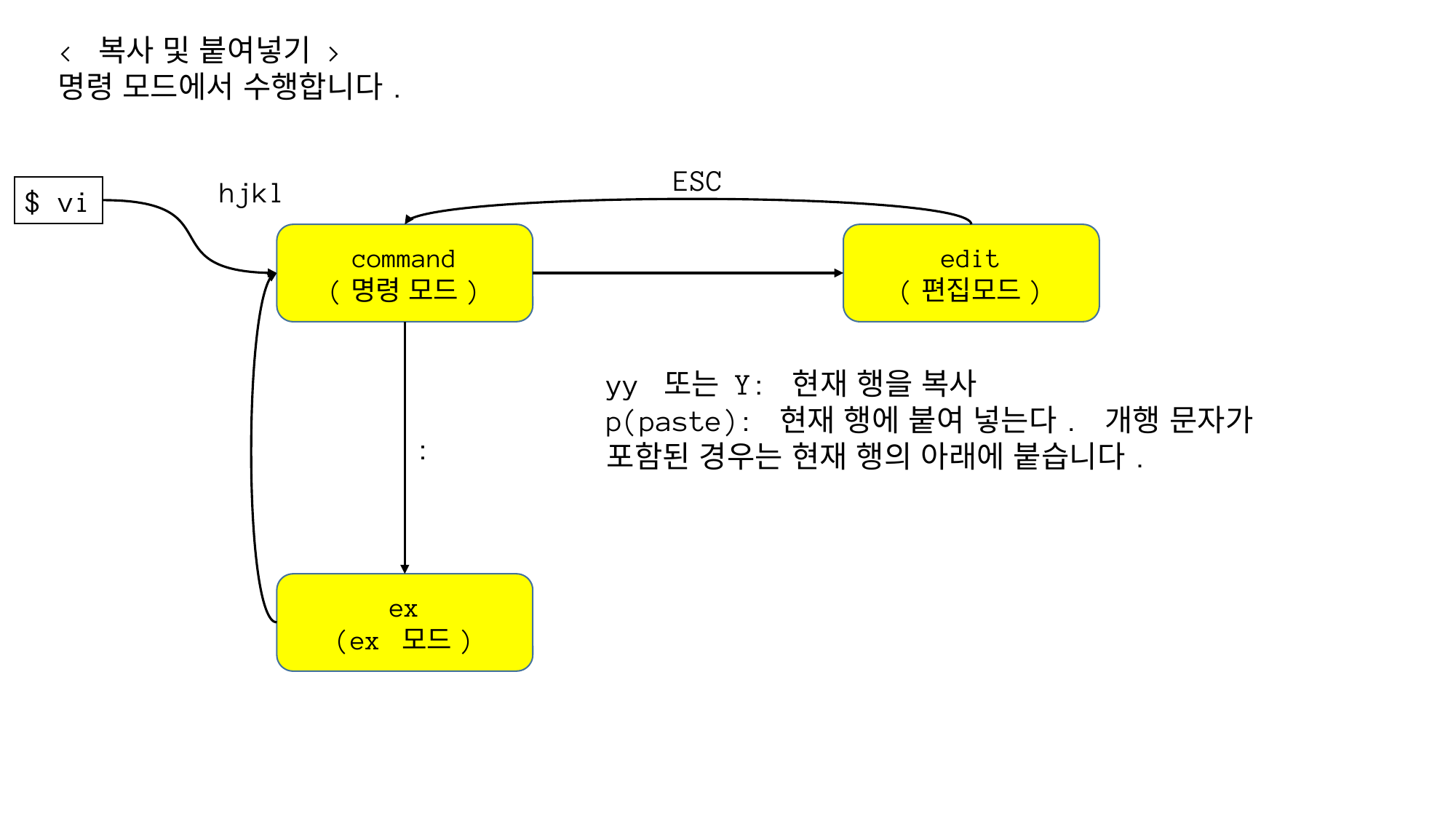

< 복사 및 붙여넣기 >
명령 모드에서 수행합니다.
ESC
hjkl
$ vi
edit
(편집모드)
command
(명령 모드)
yy 또는 Y: 현재 행을 복사
p(paste): 현재 행에 붙여 넣는다. 개행 문자가
포함된 경우는 현재 행의 아래에 붙습니다.
:
ex
(ex 모드)